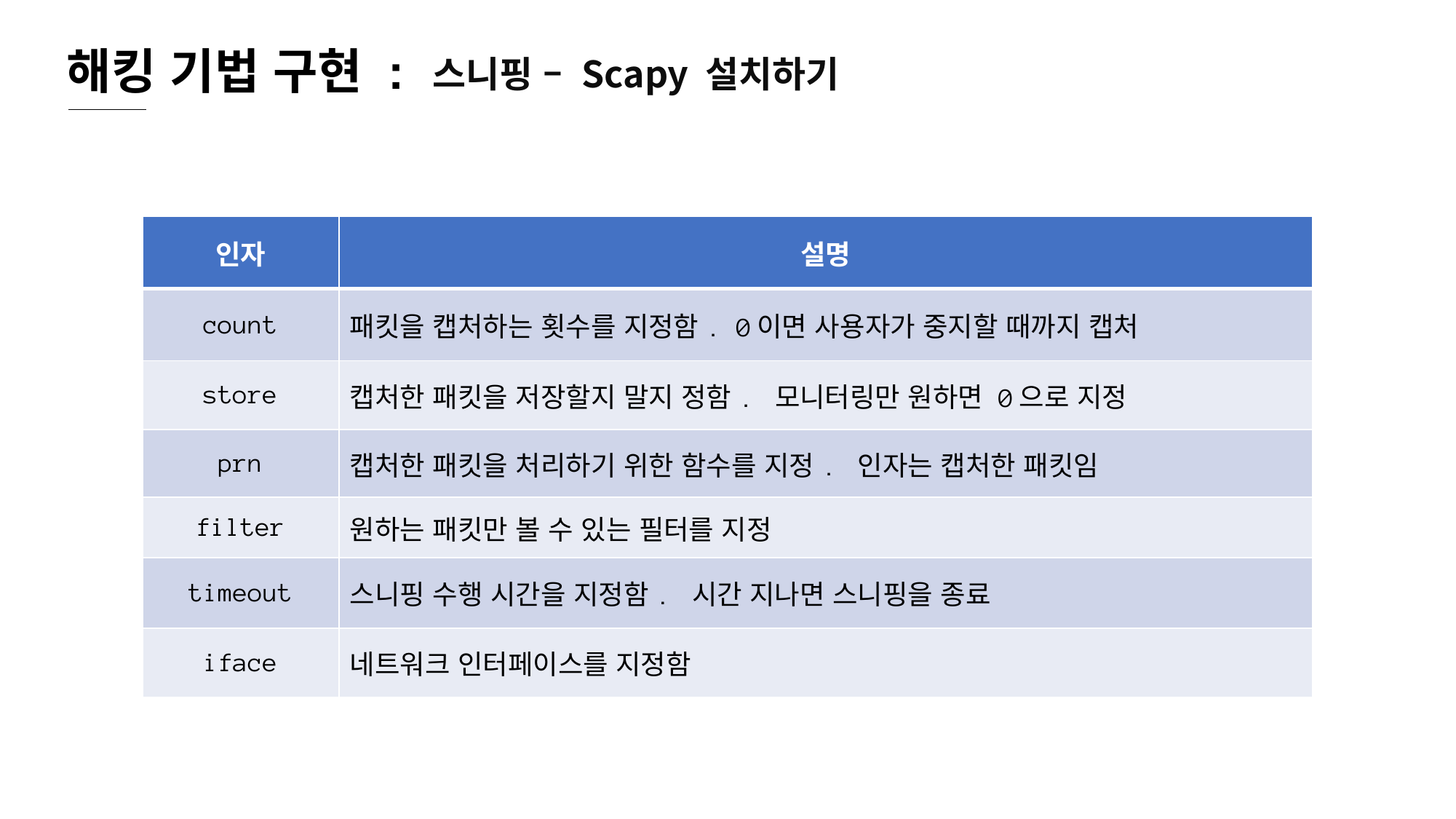

해킹 기법 구현 :
스니핑 – Scapy 설치하기
| 인자 | 설명 |
| --- | --- |
| count | 패킷을 캡처하는 횟수를 지정함. 0이면 사용자가 중지할 때까지 캡처 |
| store | 캡처한 패킷을 저장할지 말지 정함. 모니터링만 원하면 0으로 지정 |
| prn | 캡처한 패킷을 처리하기 위한 함수를 지정. 인자는 캡처한 패킷임 |
| filter | 원하는 패킷만 볼 수 있는 필터를 지정 |
| timeout | 스니핑 수행 시간을 지정함. 시간 지나면 스니핑을 종료 |
| iface | 네트워크 인터페이스를 지정함 |
sniffer0.py 이 한 줄로 끝난다.